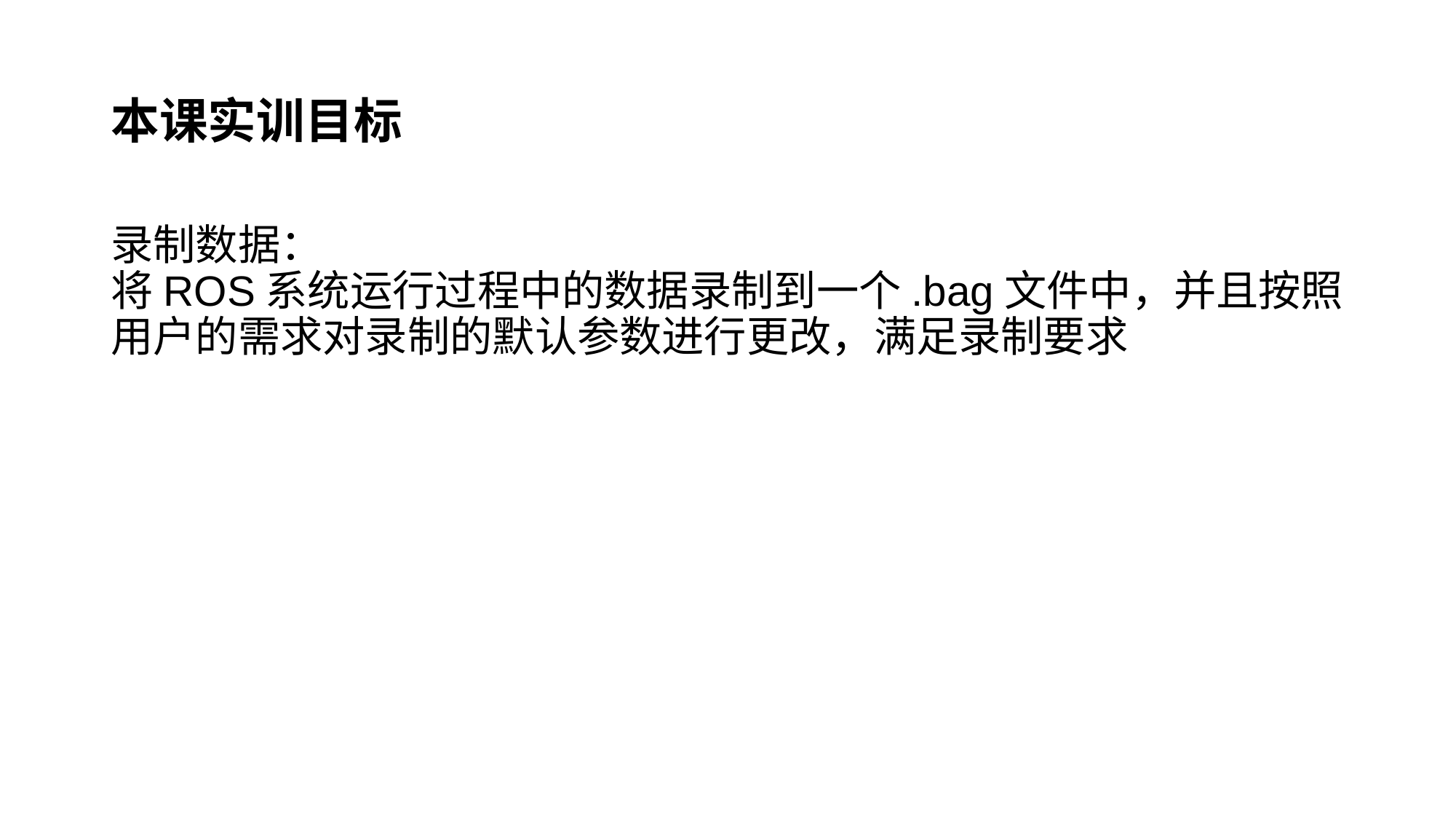

# 本课实训目标
录制数据：
将ROS系统运行过程中的数据录制到一个.bag文件中，并且按照用户的需求对录制的默认参数进行更改，满足录制要求